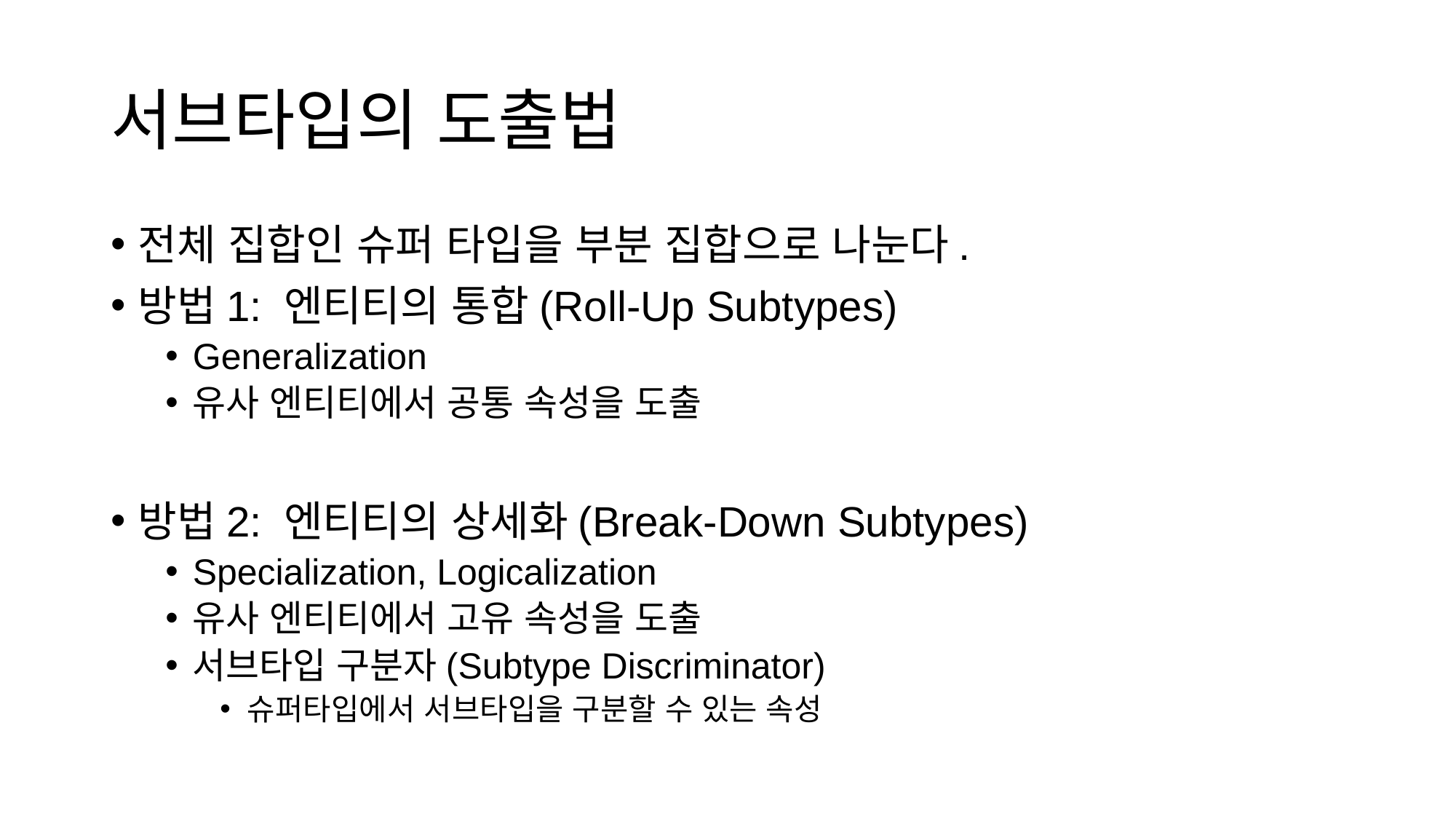

# 서브타입의 도출법
전체 집합인 슈퍼 타입을 부분 집합으로 나눈다.
방법1: 엔티티의 통합(Roll-Up Subtypes)
Generalization
유사 엔티티에서 공통 속성을 도출

방법2: 엔티티의 상세화(Break-Down Subtypes)
Specialization, Logicalization
유사 엔티티에서 고유 속성을 도출
서브타입 구분자(Subtype Discriminator)
슈퍼타입에서 서브타입을 구분할 수 있는 속성